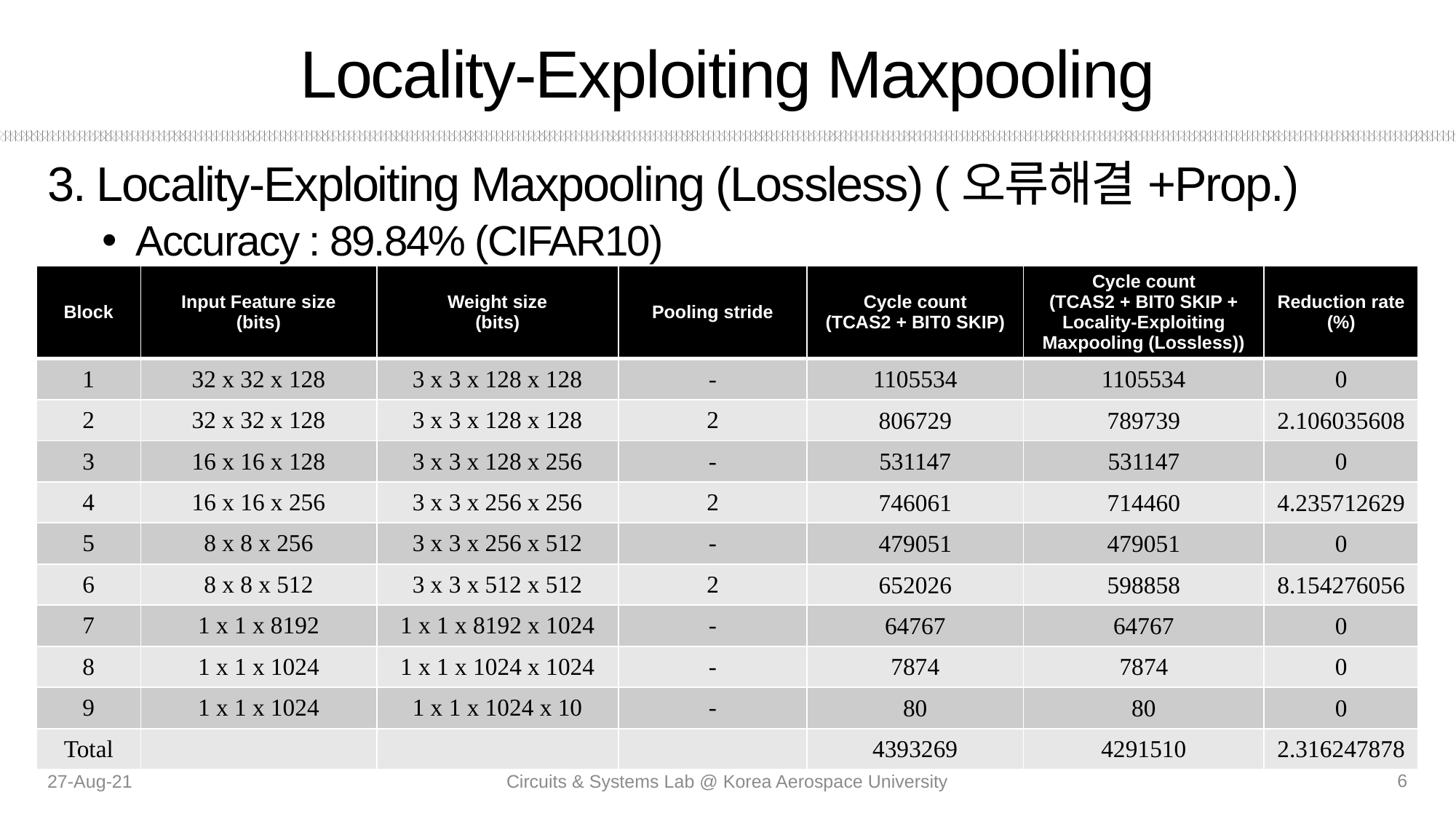

# Locality-Exploiting Maxpooling
3. Locality-Exploiting Maxpooling (Lossless) (오류해결+Prop.)
Accuracy : 89.84% (CIFAR10)
| Block | Input Feature size (bits) | Weight size (bits) | Pooling stride | Cycle count (TCAS2 + BIT0 SKIP) | Cycle count (TCAS2 + BIT0 SKIP + Locality-Exploiting Maxpooling (Lossless)) | Reduction rate (%) |
| --- | --- | --- | --- | --- | --- | --- |
| 1 | 32 x 32 x 128 | 3 x 3 x 128 x 128 | - | 1105534 | 1105534 | 0 |
| 2 | 32 x 32 x 128 | 3 x 3 x 128 x 128 | 2 | 806729 | 789739 | 2.106035608 |
| 3 | 16 x 16 x 128 | 3 x 3 x 128 x 256 | - | 531147 | 531147 | 0 |
| 4 | 16 x 16 x 256 | 3 x 3 x 256 x 256 | 2 | 746061 | 714460 | 4.235712629 |
| 5 | 8 x 8 x 256 | 3 x 3 x 256 x 512 | - | 479051 | 479051 | 0 |
| 6 | 8 x 8 x 512 | 3 x 3 x 512 x 512 | 2 | 652026 | 598858 | 8.154276056 |
| 7 | 1 x 1 x 8192 | 1 x 1 x 8192 x 1024 | - | 64767 | 64767 | 0 |
| 8 | 1 x 1 x 1024 | 1 x 1 x 1024 x 1024 | - | 7874 | 7874 | 0 |
| 9 | 1 x 1 x 1024 | 1 x 1 x 1024 x 10 | - | 80 | 80 | 0 |
| Total |  |  |  | 4393269 | 4291510 | 2.316247878 |
6
27-Aug-21
Circuits & Systems Lab @ Korea Aerospace University